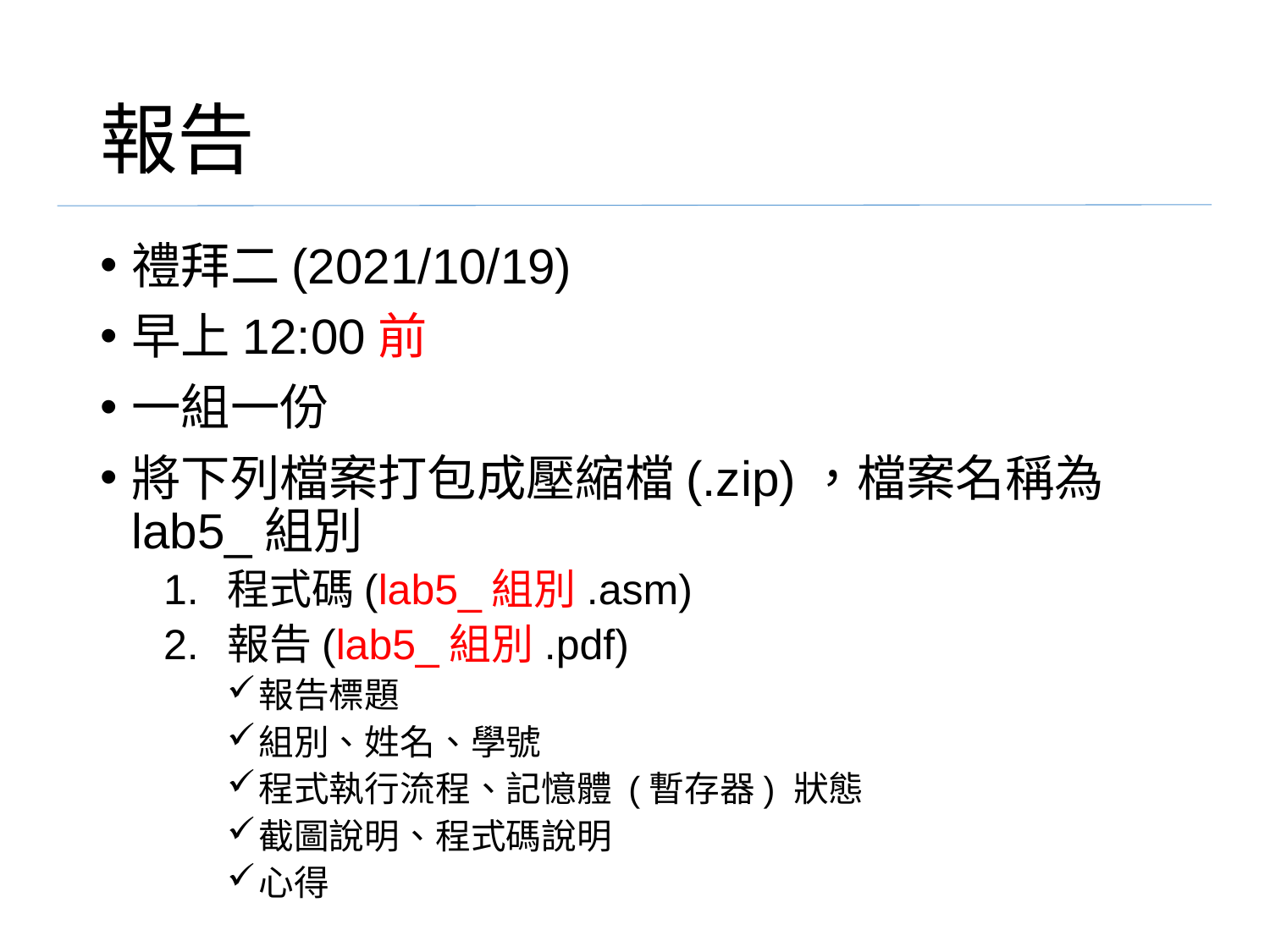

# 報告
禮拜二(2021/10/19)
早上12:00前
一組一份
將下列檔案打包成壓縮檔(.zip)，檔案名稱為lab5_組別
程式碼(lab5_組別.asm)
報告(lab5_組別.pdf)
報告標題
組別、姓名、學號
程式執行流程、記憶體 (暫存器) 狀態
截圖說明、程式碼說明
心得